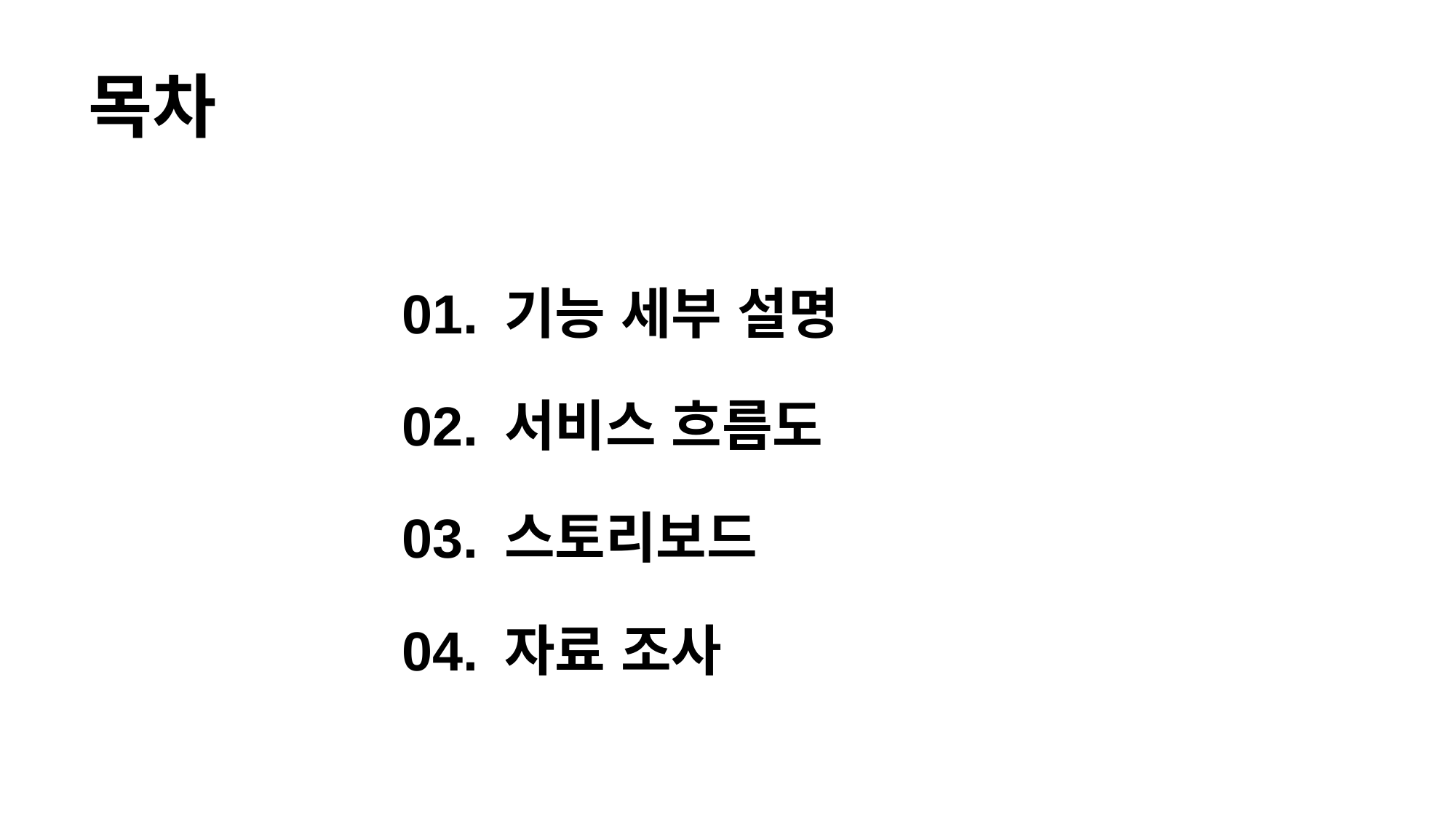

목차
01. 기능 세부 설명
02. 서비스 흐름도
03. 스토리보드
04. 자료 조사